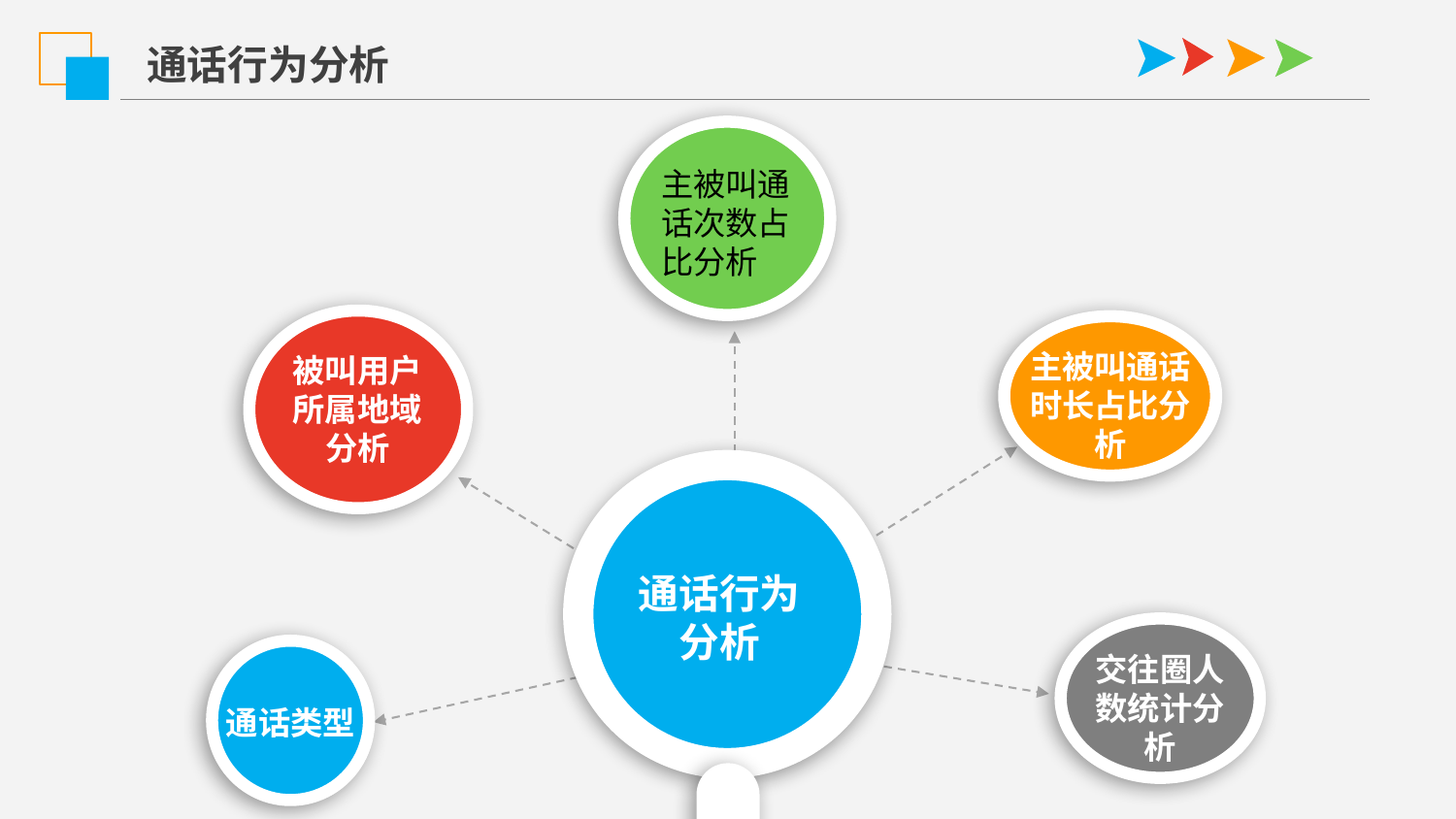

通话行为分析

主被叫通话次数占比分析

主被叫通话时长占比分析
被叫用户所属地域分析

通话行为分析

交往圈人数统计分析

通话类型
延迟符号